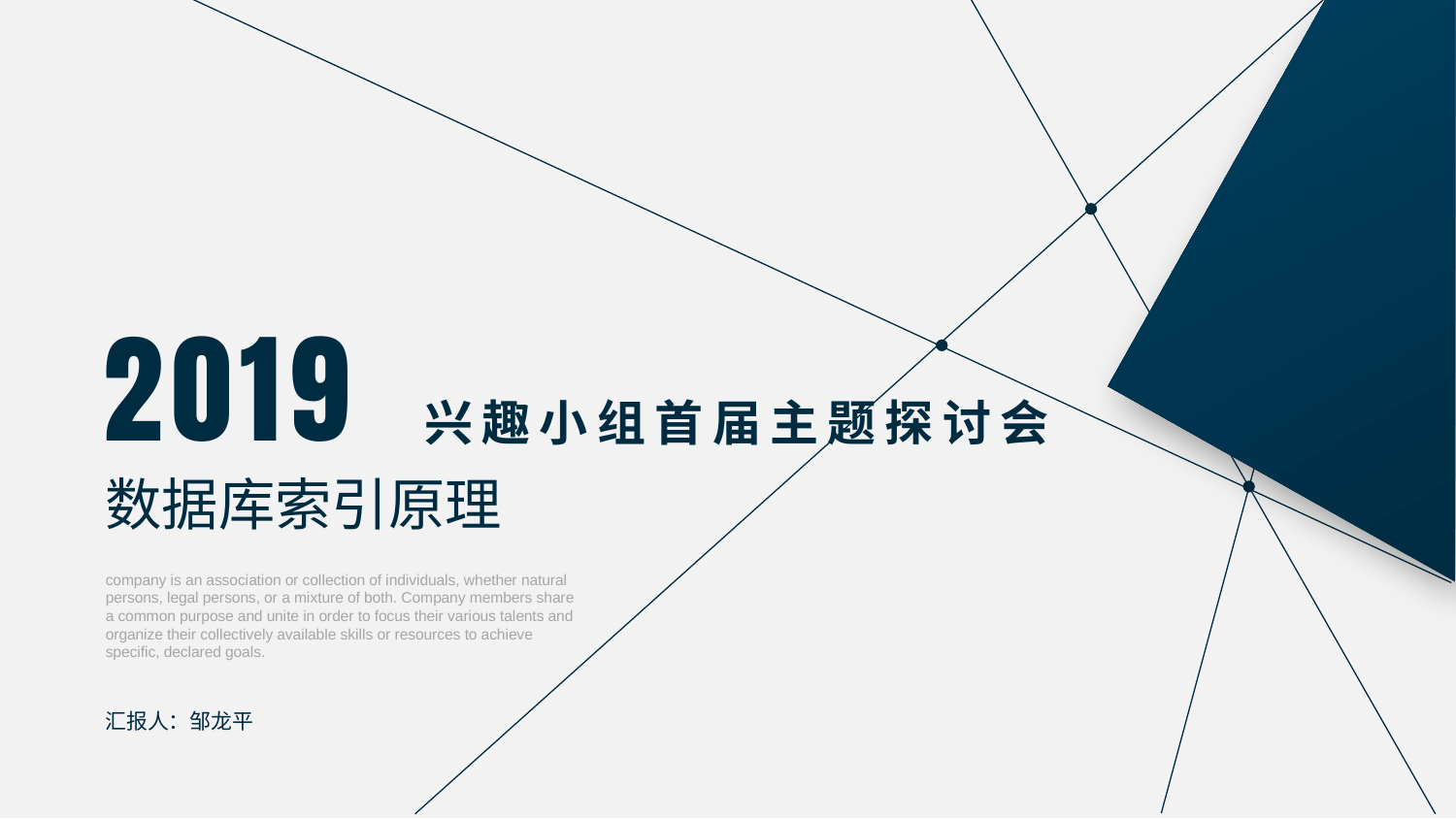

2019 兴趣小组首届主题探讨会

数据库索引原理

company is an association or collection of individuals, whether natural persons, legal persons, or a mixture of both. Company members share a common purpose and unite in order to focus their various talents and organize their collectively available skills or resources to achieve specific, declared goals.
汇报人：邹龙平